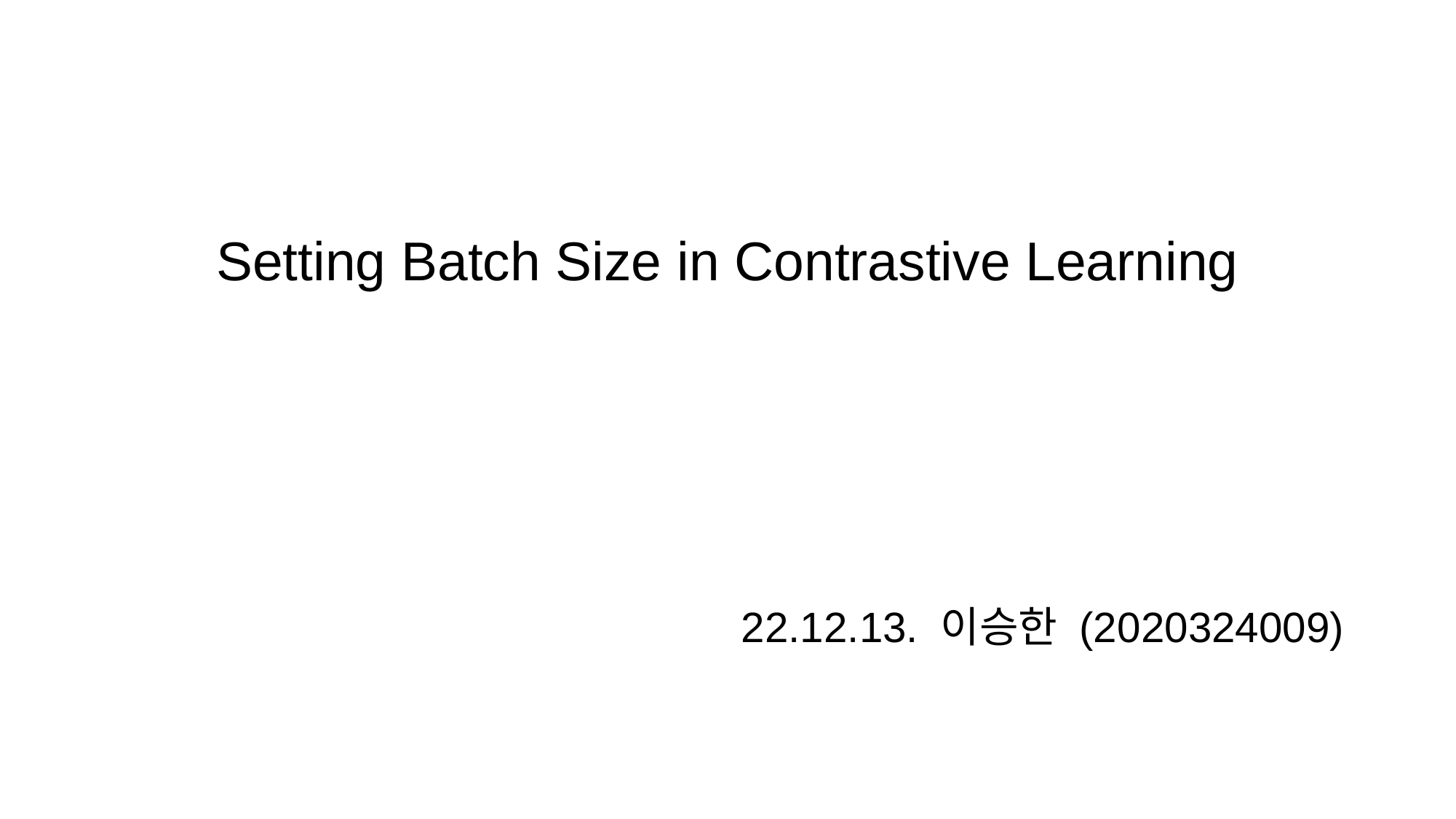

# Setting Batch Size in Contrastive Learning
22.12.13. 이승한 (2020324009)